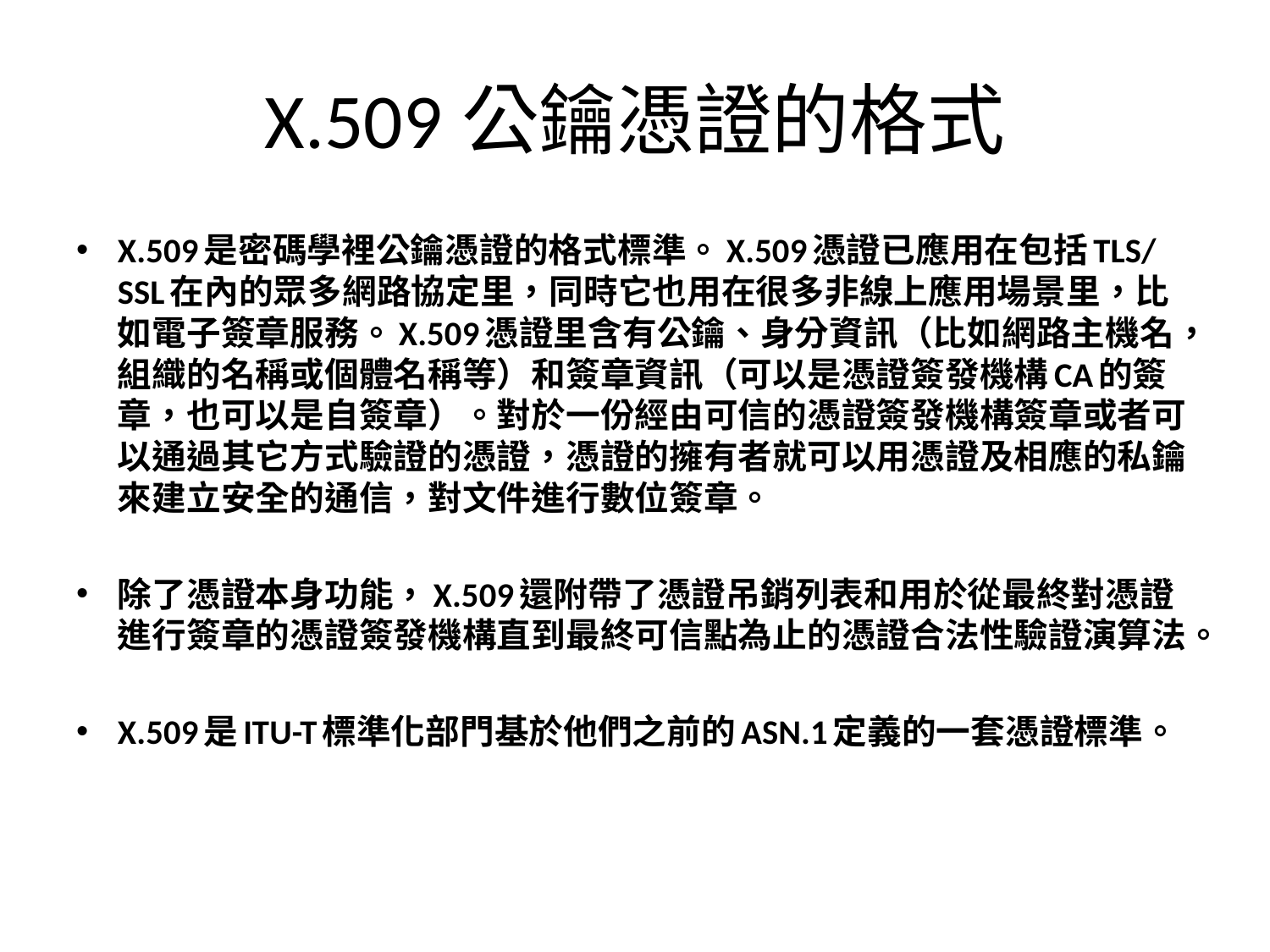

# X.509公鑰憑證的格式
X.509是密碼學裡公鑰憑證的格式標準。X.509憑證已應用在包括TLS/SSL在內的眾多網路協定里，同時它也用在很多非線上應用場景里，比如電子簽章服務。X.509憑證里含有公鑰、身分資訊（比如網路主機名，組織的名稱或個體名稱等）和簽章資訊（可以是憑證簽發機構CA的簽章，也可以是自簽章）。對於一份經由可信的憑證簽發機構簽章或者可以通過其它方式驗證的憑證，憑證的擁有者就可以用憑證及相應的私鑰來建立安全的通信，對文件進行數位簽章。

除了憑證本身功能，X.509還附帶了憑證吊銷列表和用於從最終對憑證進行簽章的憑證簽發機構直到最終可信點為止的憑證合法性驗證演算法。

X.509是ITU-T標準化部門基於他們之前的ASN.1定義的一套憑證標準。